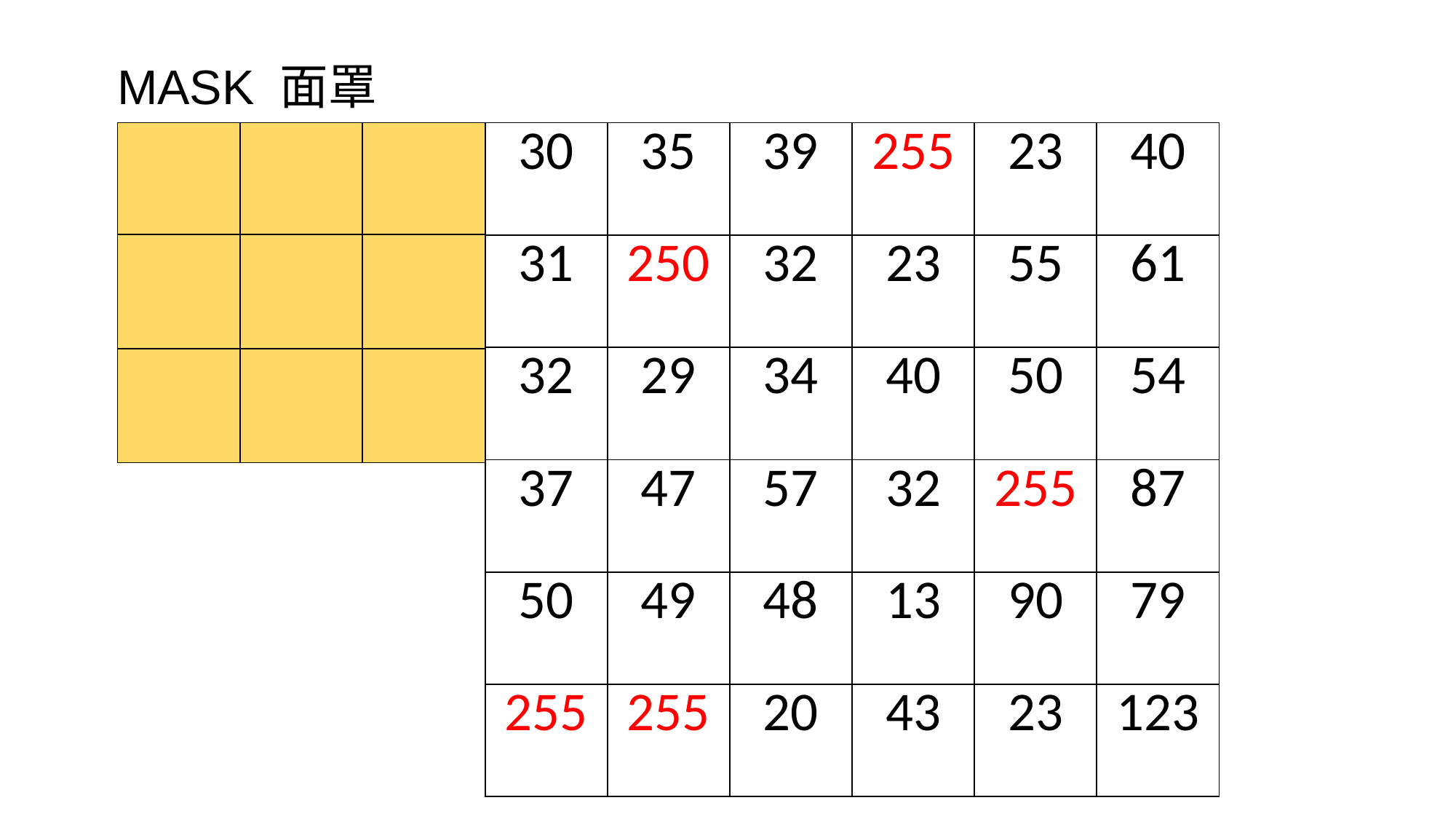

MASK 面罩
|  |  |  |
| --- | --- | --- |
|  |  |  |
|  |  |  |
| 30 | 35 | 39 | 255 | 23 | 40 |
| --- | --- | --- | --- | --- | --- |
| 31 | 250 | 32 | 23 | 55 | 61 |
| 32 | 29 | 34 | 40 | 50 | 54 |
| 37 | 47 | 57 | 32 | 255 | 87 |
| 50 | 49 | 48 | 13 | 90 | 79 |
| 255 | 255 | 20 | 43 | 23 | 123 |